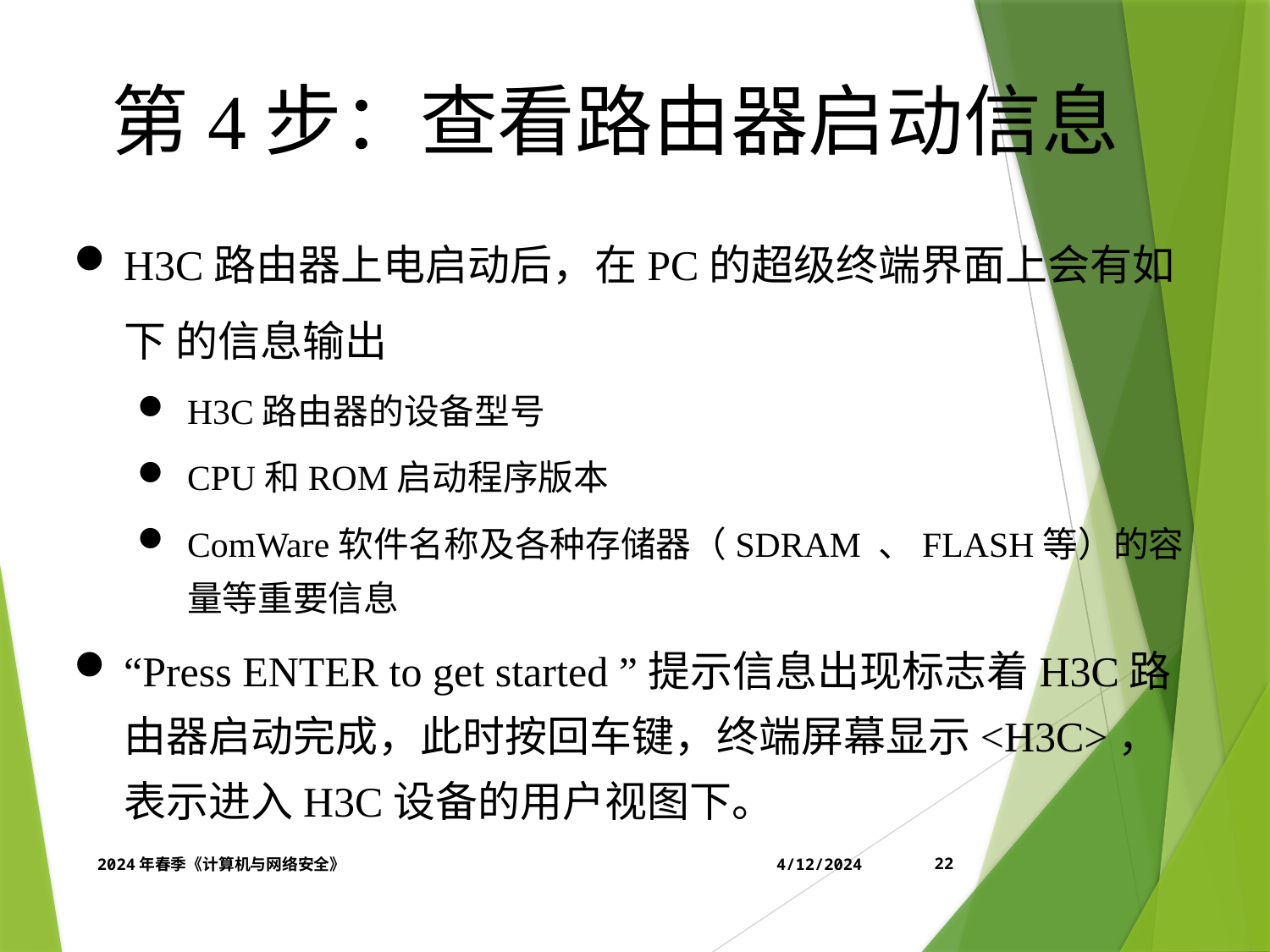

第4步：查看路由器启动信息

H3C路由器上电启动后，在PC的超级终端界面上会有如下 的信息输出
H3C路由器的设备型号
CPU和ROM启动程序版本
ComWare软件名称及各种存储器（SDRAM 、FLASH等）的容量等重要信息
“Press ENTER to get started ”提示信息出现标志着H3C路由器启动完成，此时按回车键，终端屏幕显示<H3C>，表示进入H3C设备的用户视图下。

2024年春季《计算机与网络安全》
4/12/2024
22